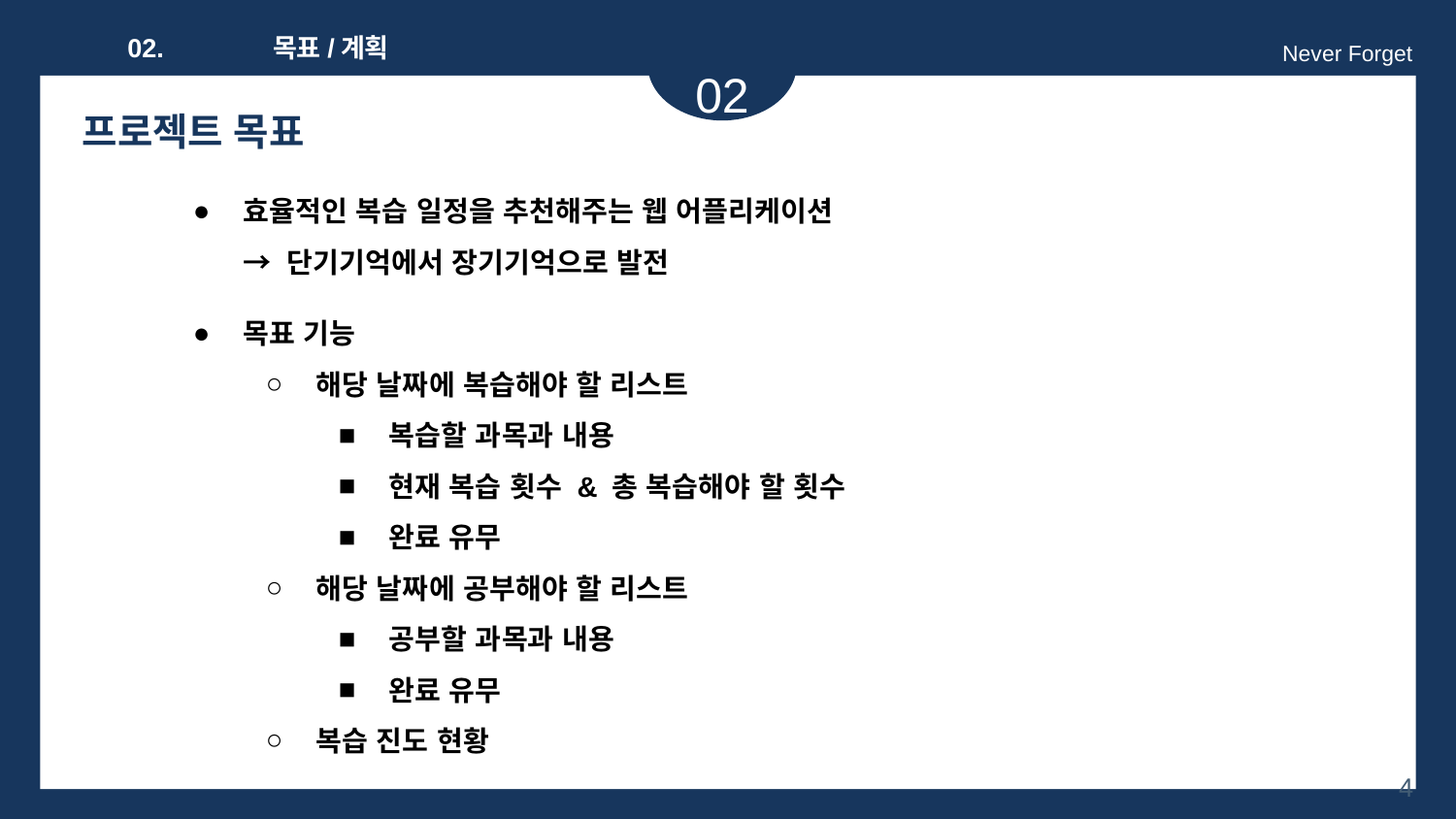

02.	목표/계획
Never Forget
02

프로젝트 목표

효율적인 복습 일정을 추천해주는 웹 어플리케이션
→ 단기기억에서 장기기억으로 발전
목표 기능
해당 날짜에 복습해야 할 리스트
복습할 과목과 내용
현재 복습 횟수 & 총 복습해야 할 횟수
완료 유무
해당 날짜에 공부해야 할 리스트
공부할 과목과 내용
완료 유무
복습 진도 현황

4